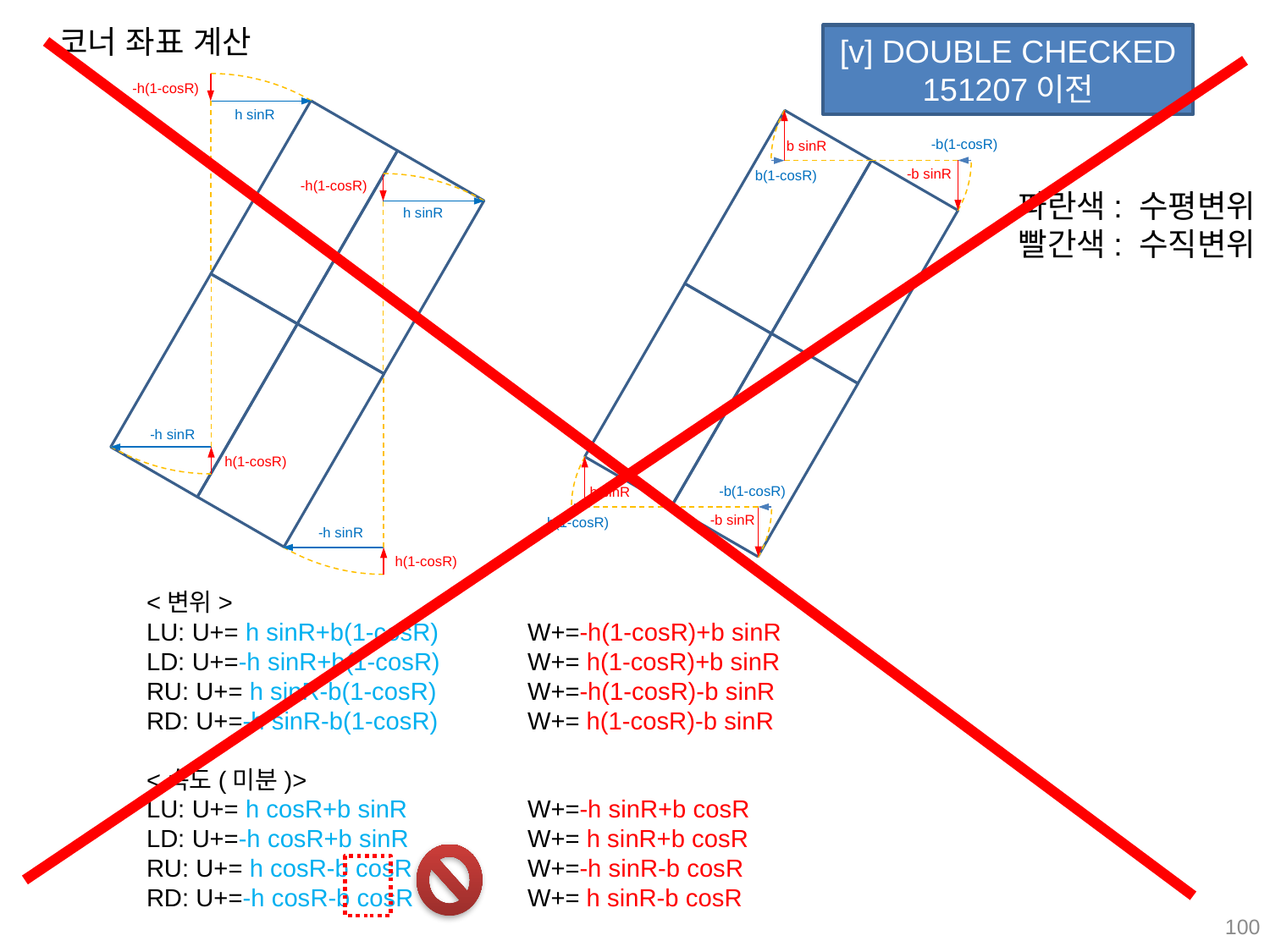

코너 좌표 계산
[v] DOUBLE CHECKED
151207이전

-b(1-cosR)
b sinR
-b sinR
b(1-cosR)
-b(1-cosR)
b sinR
-b sinR
b(1-cosR)

-h(1-cosR)
h sinR
-h(1-cosR)
h sinR
-h sinR
h(1-cosR)
-h sinR
h(1-cosR)
파란색: 수평변위
빨간색: 수직변위
<변위>
LU: U+= h sinR+b(1-cosR)	W+=-h(1-cosR)+b sinR
LD: U+=-h sinR+b(1-cosR)	W+= h(1-cosR)+b sinR
RU: U+= h sinR-b(1-cosR)	W+=-h(1-cosR)-b sinR
RD: U+=-h sinR-b(1-cosR)	W+= h(1-cosR)-b sinR

<속도(미분)>
LU: U+= h cosR+b sinR	W+=-h sinR+b cosR
LD: U+=-h cosR+b sinR	W+= h sinR+b cosR
RU: U+= h cosR-b cosR	W+=-h sinR-b cosR
RD: U+=-h cosR-b cosR	W+= h sinR-b cosR

100